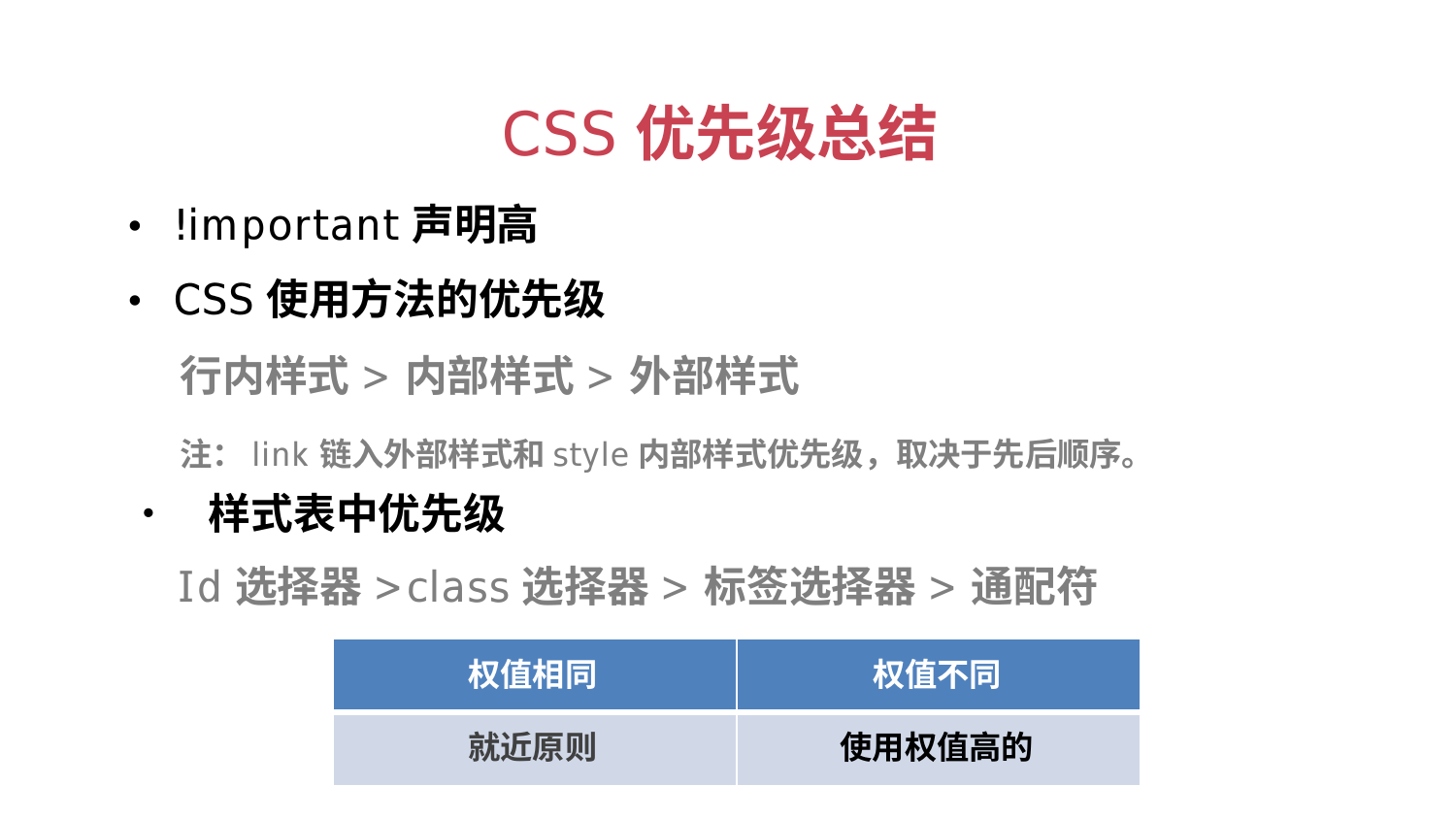

CSS优先级总结

•   !important声明高

•   CSS使用方法的优先级

		行内样式>内部样式>外部样式

		注：link链入外部样式和style内部样式优先级，取决于先后顺序。
•   样式表中优先级
	Id选择器>class选择器>标签选择器>通配符

权值相同

就近原则
	权值不同

使用权值高的